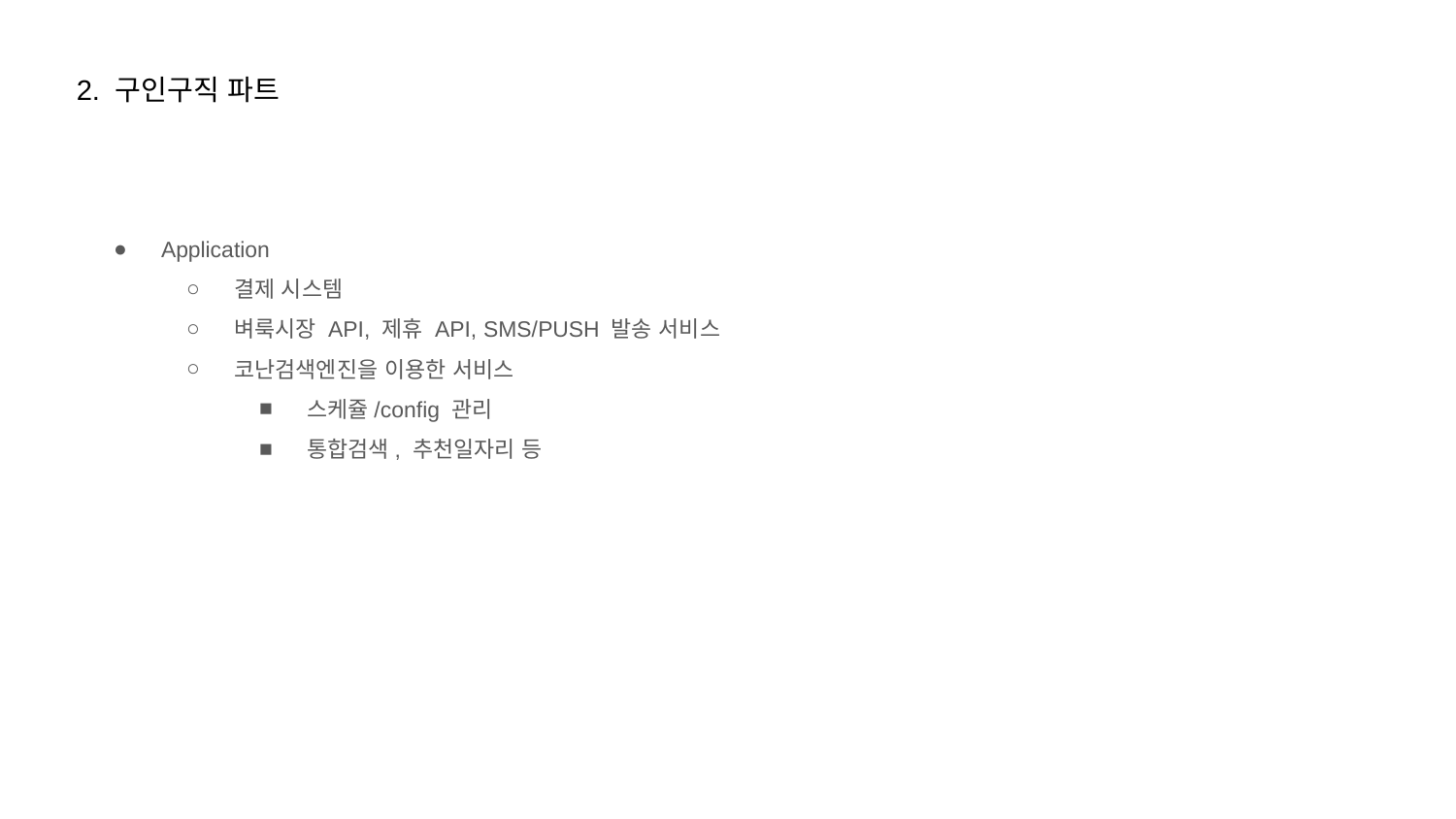

2. 구인구직 파트
Application
결제 시스템
벼룩시장 API, 제휴 API, SMS/PUSH 발송 서비스
코난검색엔진을 이용한 서비스
스케쥴/config 관리
통합검색, 추천일자리 등